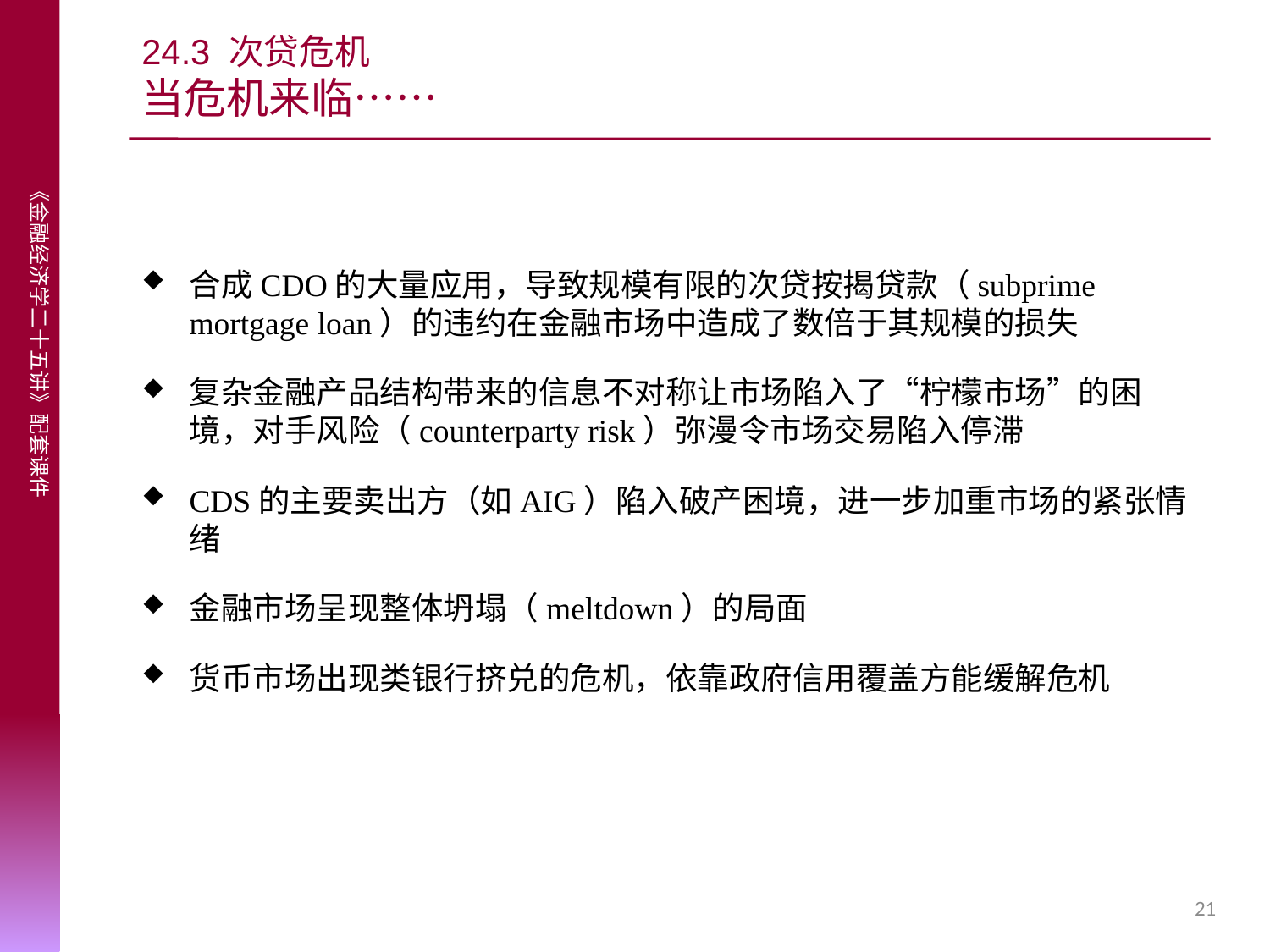

# 24.3 次贷危机 当危机来临……

合成CDO的大量应用，导致规模有限的次贷按揭贷款（subprime mortgage loan）的违约在金融市场中造成了数倍于其规模的损失
复杂金融产品结构带来的信息不对称让市场陷入了“柠檬市场”的困境，对手风险（counterparty risk）弥漫令市场交易陷入停滞
CDS的主要卖出方（如AIG）陷入破产困境，进一步加重市场的紧张情绪
金融市场呈现整体坍塌（meltdown）的局面
货币市场出现类银行挤兑的危机，依靠政府信用覆盖方能缓解危机
21